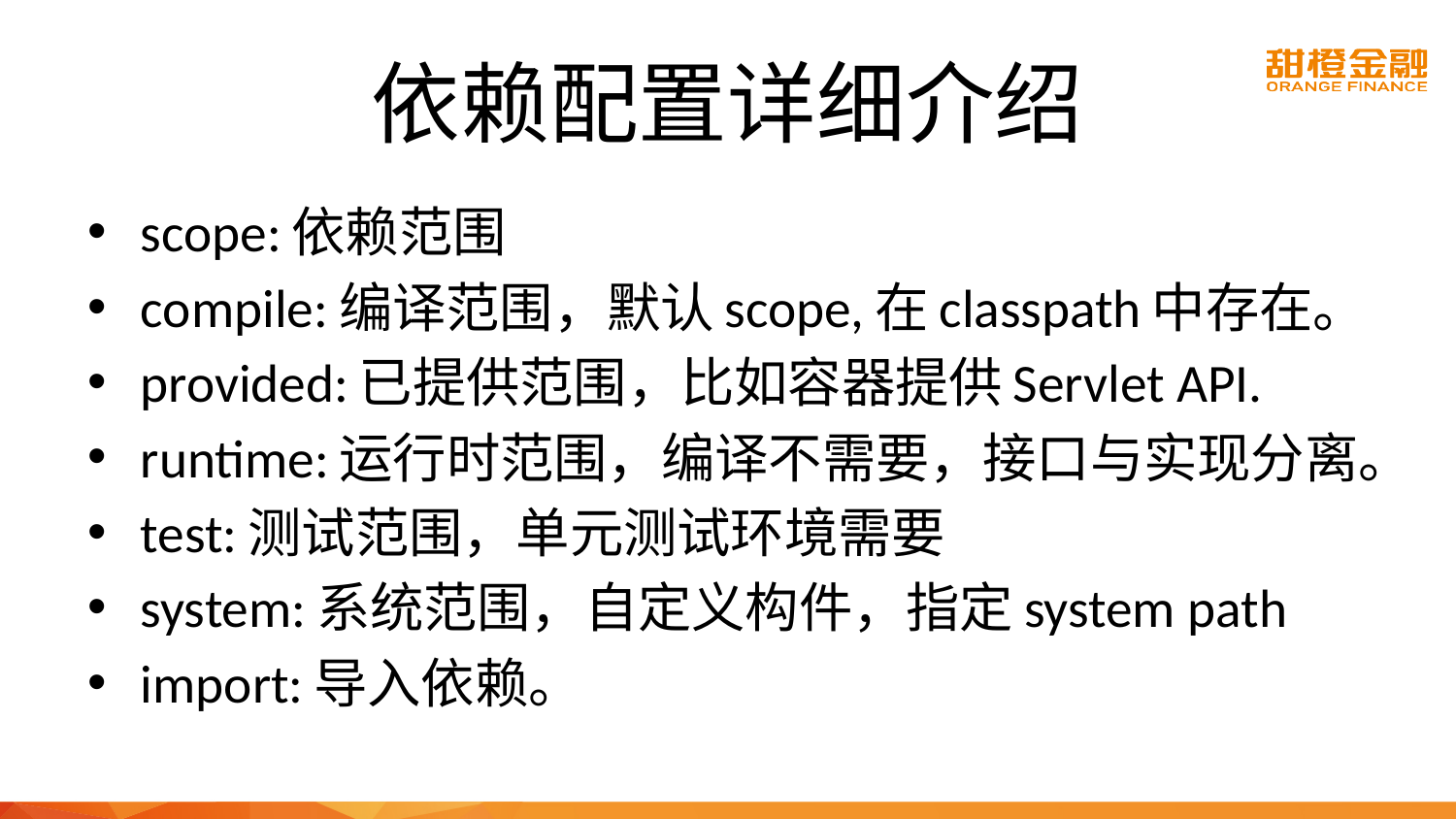

# 依赖配置详细介绍
scope:依赖范围
compile:编译范围，默认scope,在classpath中存在。
provided:已提供范围，比如容器提供Servlet API.
runtime:运行时范围，编译不需要，接口与实现分离。
test:测试范围，单元测试环境需要
system:系统范围，自定义构件，指定system path
import:导入依赖。